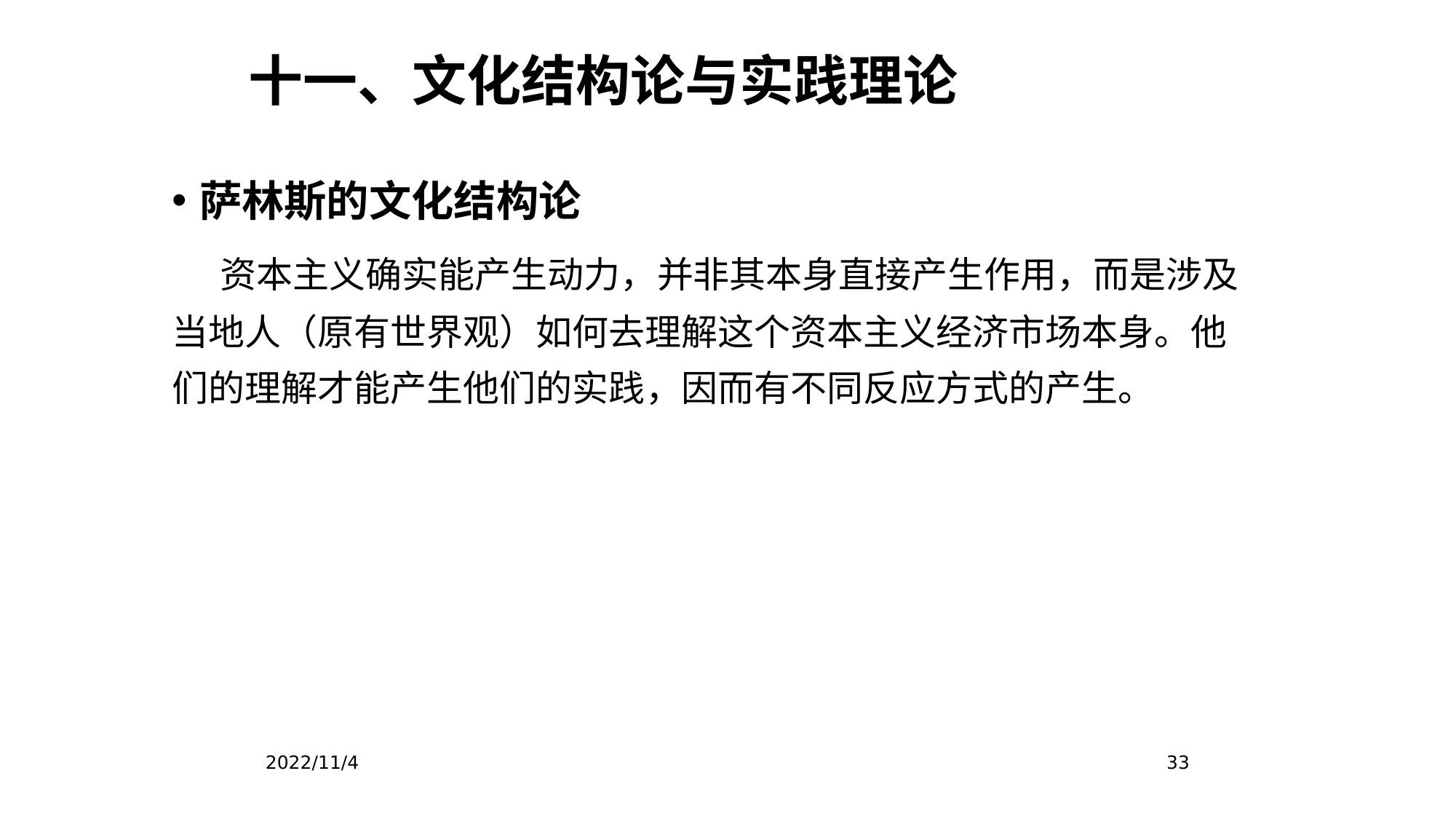

十一、文化结构论与实践理论
萨林斯的文化结构论
    资本主义确实能产生动力，并非其本身直接产生作用，而是涉及当地人（原有世界观）如何去理解这个资本主义经济市场本身。他们的理解才能产生他们的实践，因而有不同反应方式的产生。

2022/11/4
33